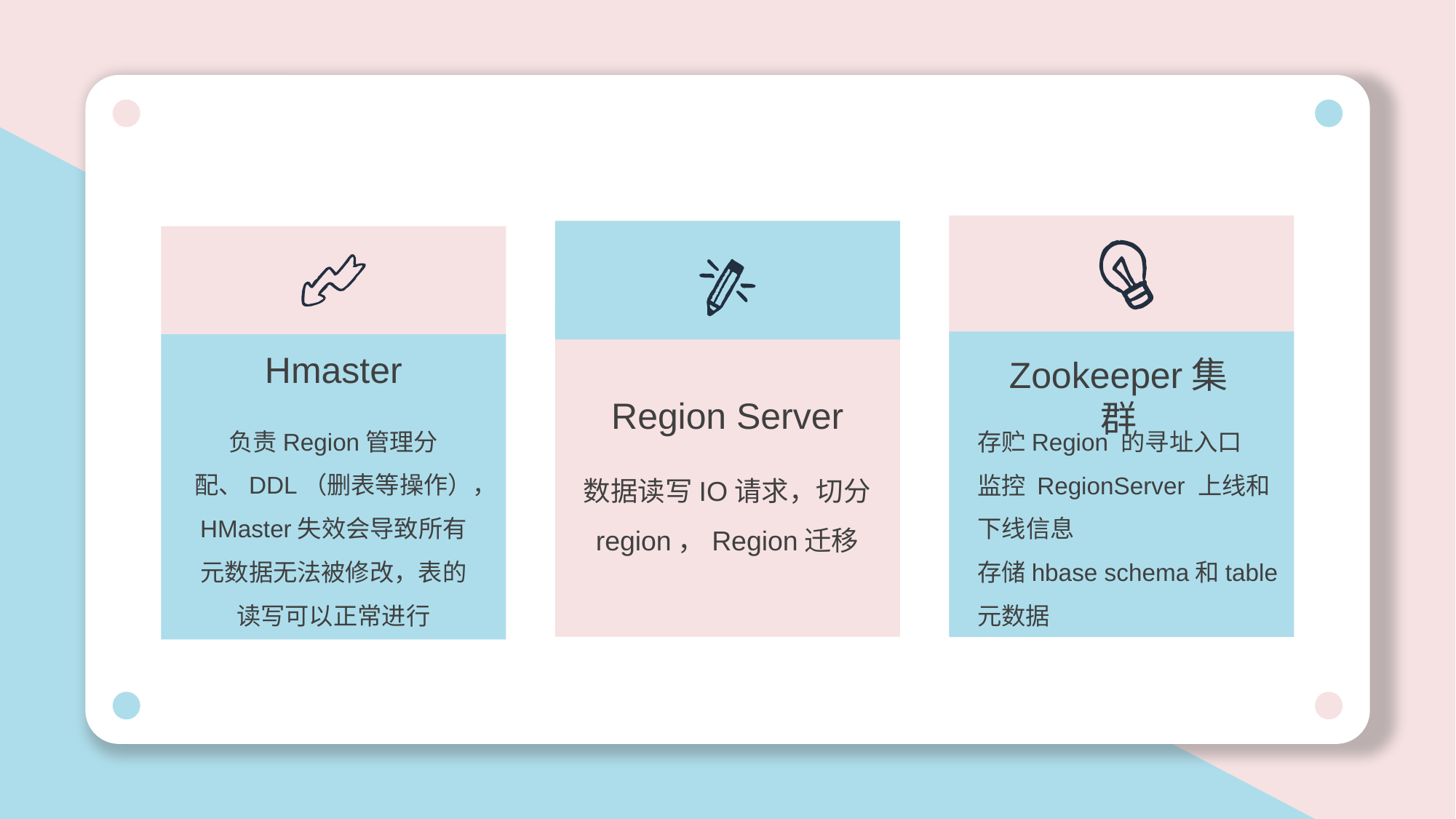

Hmaster
负责Region管理分配、DDL（删表等操作），HMaster失效会导致所有元数据无法被修改，表的读写可以正常进行
Zookeeper集群
存贮Region 的寻址入口
监控 RegionServer 上线和下线信息
存储hbase schema和table元数据
Region Server
数据读写IO请求，切分region，Region迁移